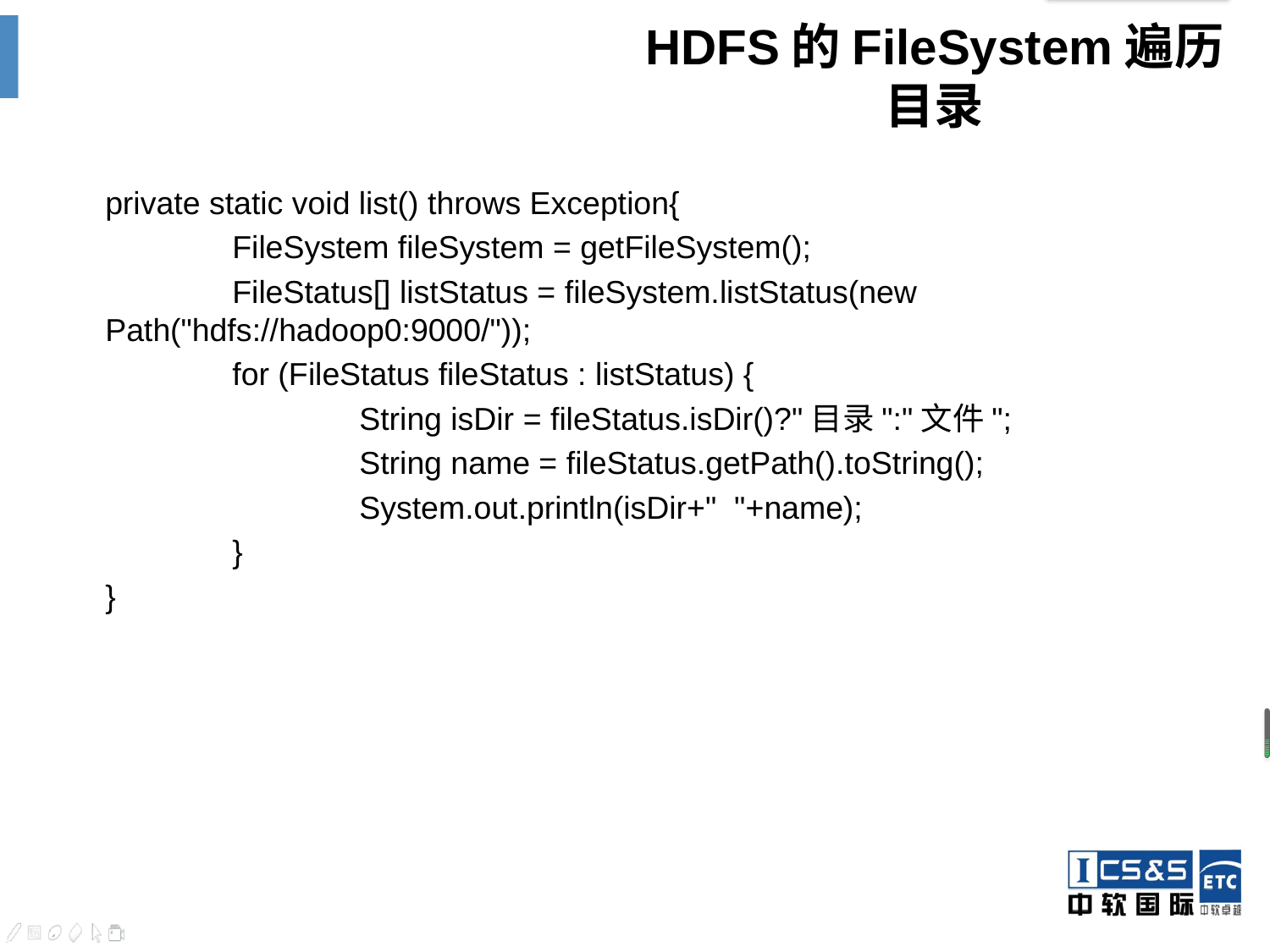

# HDFS的FileSystem遍历目录
	private static void list() throws Exception{
		FileSystem fileSystem = getFileSystem();
		FileStatus[] listStatus = fileSystem.listStatus(new Path("hdfs://hadoop0:9000/"));
		for (FileStatus fileStatus : listStatus) {
			String isDir = fileStatus.isDir()?"目录":"文件";
			String name = fileStatus.getPath().toString();
			System.out.println(isDir+"  "+name);
		}
	}